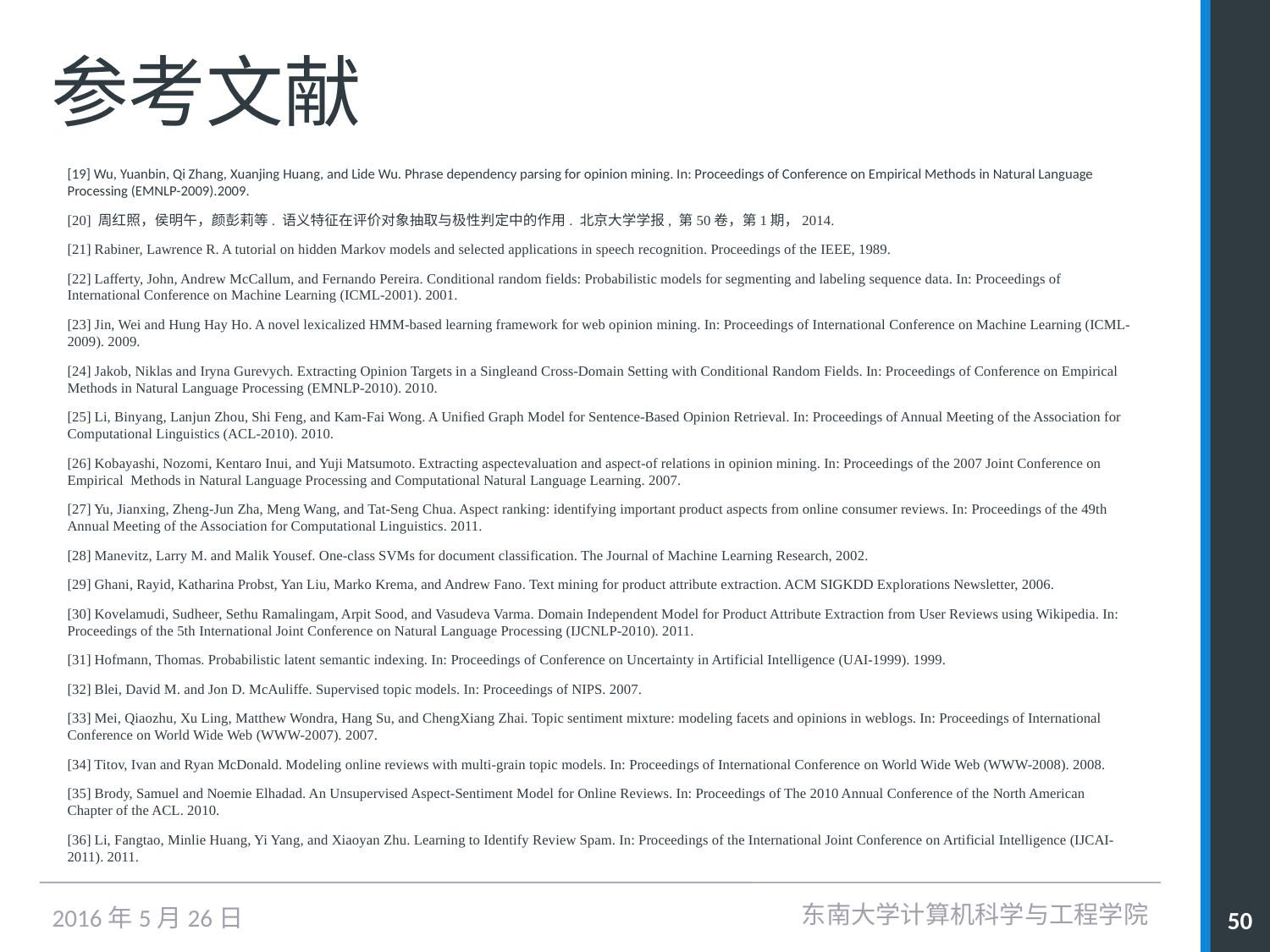

# 参考文献
[19] Wu, Yuanbin, Qi Zhang, Xuanjing Huang, and Lide Wu. Phrase dependency parsing for opinion mining. In: Proceedings of Conference on Empirical Methods in Natural Language Processing (EMNLP-2009).2009.
[20] 周红照，侯明午，颜彭莉等. 语义特征在评价对象抽取与极性判定中的作用. 北京大学学报, 第50卷，第1期，2014.
[21] Rabiner, Lawrence R. A tutorial on hidden Markov models and selected applications in speech recognition. Proceedings of the IEEE, 1989.
[22] Lafferty, John, Andrew McCallum, and Fernando Pereira. Conditional random fields: Probabilistic models for segmenting and labeling sequence data. In: Proceedings of International Conference on Machine Learning (ICML-2001). 2001.
[23] Jin, Wei and Hung Hay Ho. A novel lexicalized HMM-based learning framework for web opinion mining. In: Proceedings of International Conference on Machine Learning (ICML-2009). 2009.
[24] Jakob, Niklas and Iryna Gurevych. Extracting Opinion Targets in a Singleand Cross-Domain Setting with Conditional Random Fields. In: Proceedings of Conference on Empirical Methods in Natural Language Processing (EMNLP-2010). 2010.
[25] Li, Binyang, Lanjun Zhou, Shi Feng, and Kam-Fai Wong. A Unified Graph Model for Sentence-Based Opinion Retrieval. In: Proceedings of Annual Meeting of the Association for Computational Linguistics (ACL-2010). 2010.
[26] Kobayashi, Nozomi, Kentaro Inui, and Yuji Matsumoto. Extracting aspectevaluation and aspect-of relations in opinion mining. In: Proceedings of the 2007 Joint Conference on Empirical  Methods in Natural Language Processing and Computational Natural Language Learning. 2007.
[27] Yu, Jianxing, Zheng-Jun Zha, Meng Wang, and Tat-Seng Chua. Aspect ranking: identifying important product aspects from online consumer reviews. In: Proceedings of the 49th Annual Meeting of the Association for Computational Linguistics. 2011.
[28] Manevitz, Larry M. and Malik Yousef. One-class SVMs for document classification. The Journal of Machine Learning Research, 2002.
[29] Ghani, Rayid, Katharina Probst, Yan Liu, Marko Krema, and Andrew Fano. Text mining for product attribute extraction. ACM SIGKDD Explorations Newsletter, 2006.
[30] Kovelamudi, Sudheer, Sethu Ramalingam, Arpit Sood, and Vasudeva Varma. Domain Independent Model for Product Attribute Extraction from User Reviews using Wikipedia. In: Proceedings of the 5th International Joint Conference on Natural Language Processing (IJCNLP-2010). 2011.
[31] Hofmann, Thomas. Probabilistic latent semantic indexing. In: Proceedings of Conference on Uncertainty in Artificial Intelligence (UAI-1999). 1999.
[32] Blei, David M. and Jon D. McAuliffe. Supervised topic models. In: Proceedings of NIPS. 2007.
[33] Mei, Qiaozhu, Xu Ling, Matthew Wondra, Hang Su, and ChengXiang Zhai. Topic sentiment mixture: modeling facets and opinions in weblogs. In: Proceedings of International Conference on World Wide Web (WWW-2007). 2007.
[34] Titov, Ivan and Ryan McDonald. Modeling online reviews with multi-grain topic models. In: Proceedings of International Conference on World Wide Web (WWW-2008). 2008.
[35] Brody, Samuel and Noemie Elhadad. An Unsupervised Aspect-Sentiment Model for Online Reviews. In: Proceedings of The 2010 Annual Conference of the North American Chapter of the ACL. 2010.
[36] Li, Fangtao, Minlie Huang, Yi Yang, and Xiaoyan Zhu. Learning to Identify Review Spam. In: Proceedings of the International Joint Conference on Artificial Intelligence (IJCAI-2011). 2011.
东南大学计算机科学与工程学院
50